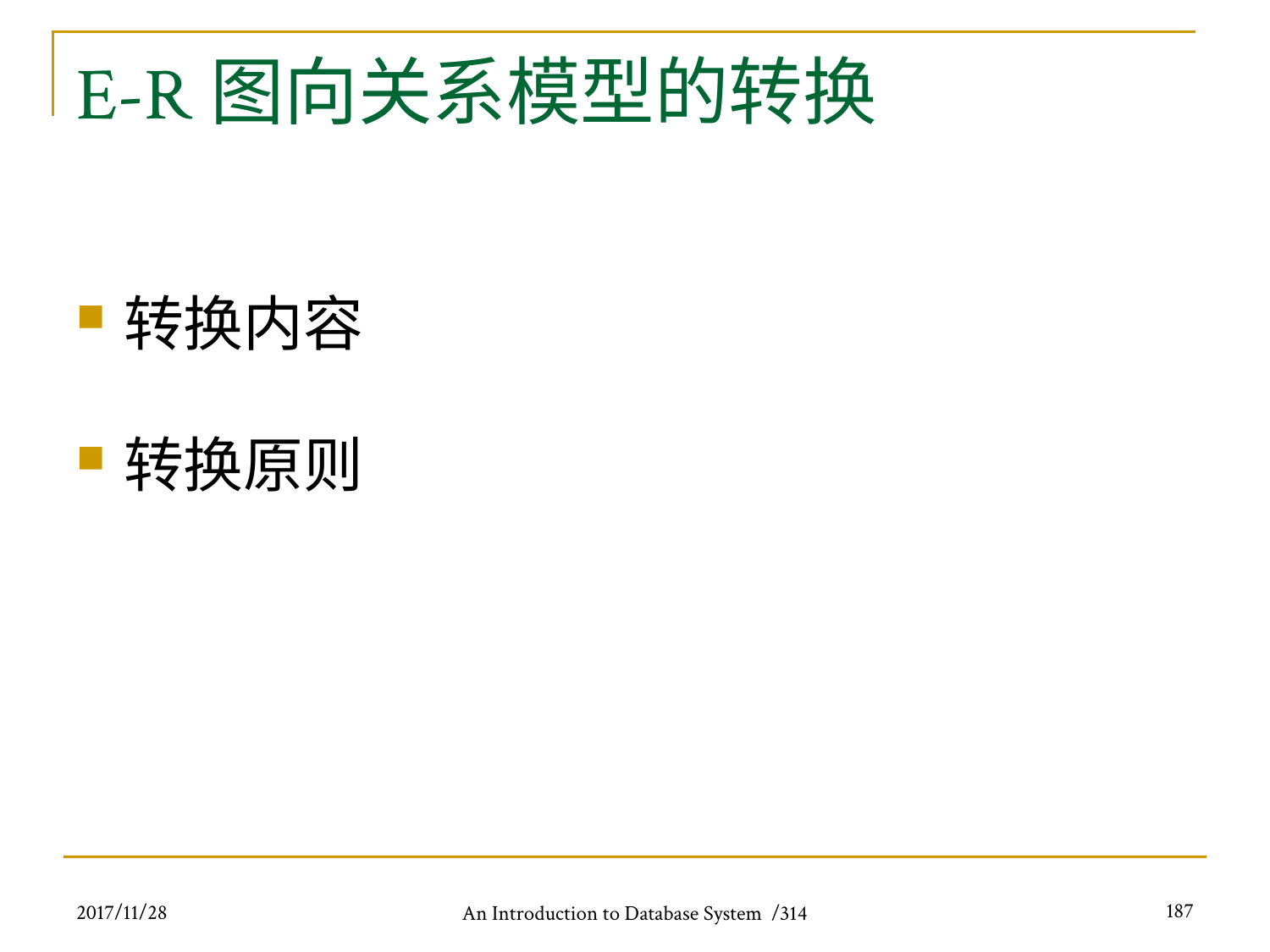

# E-R图向关系模型的转换
转换内容
转换原则
2017/11/28
187
An Introduction to Database System  /314